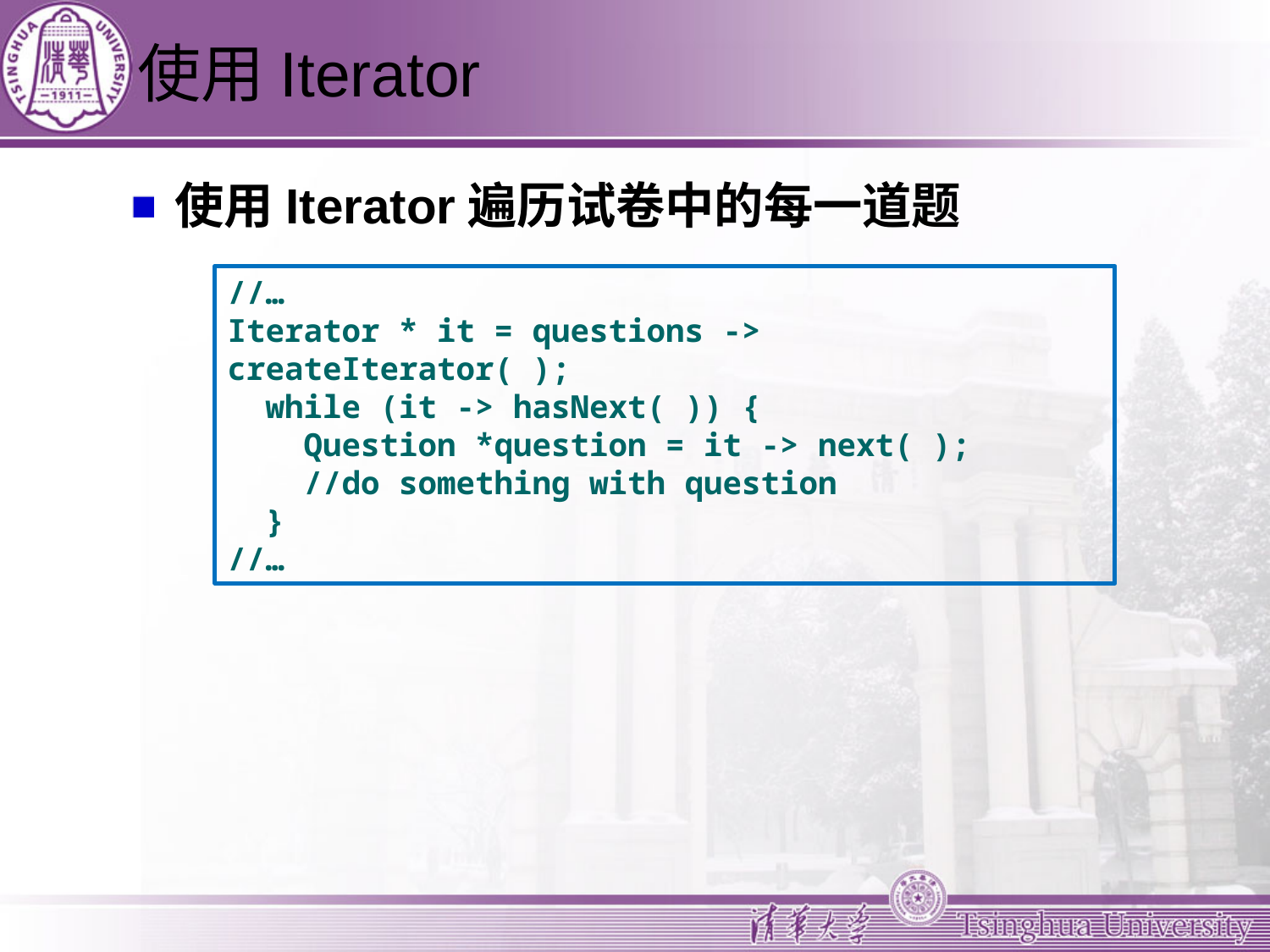

# 使用Iterator
使用Iterator遍历试卷中的每一道题

//…
Iterator * it = questions -> createIterator( );
  while (it -> hasNext( )) {
    Question *question = it -> next( );
    //do something with question
  }
//…